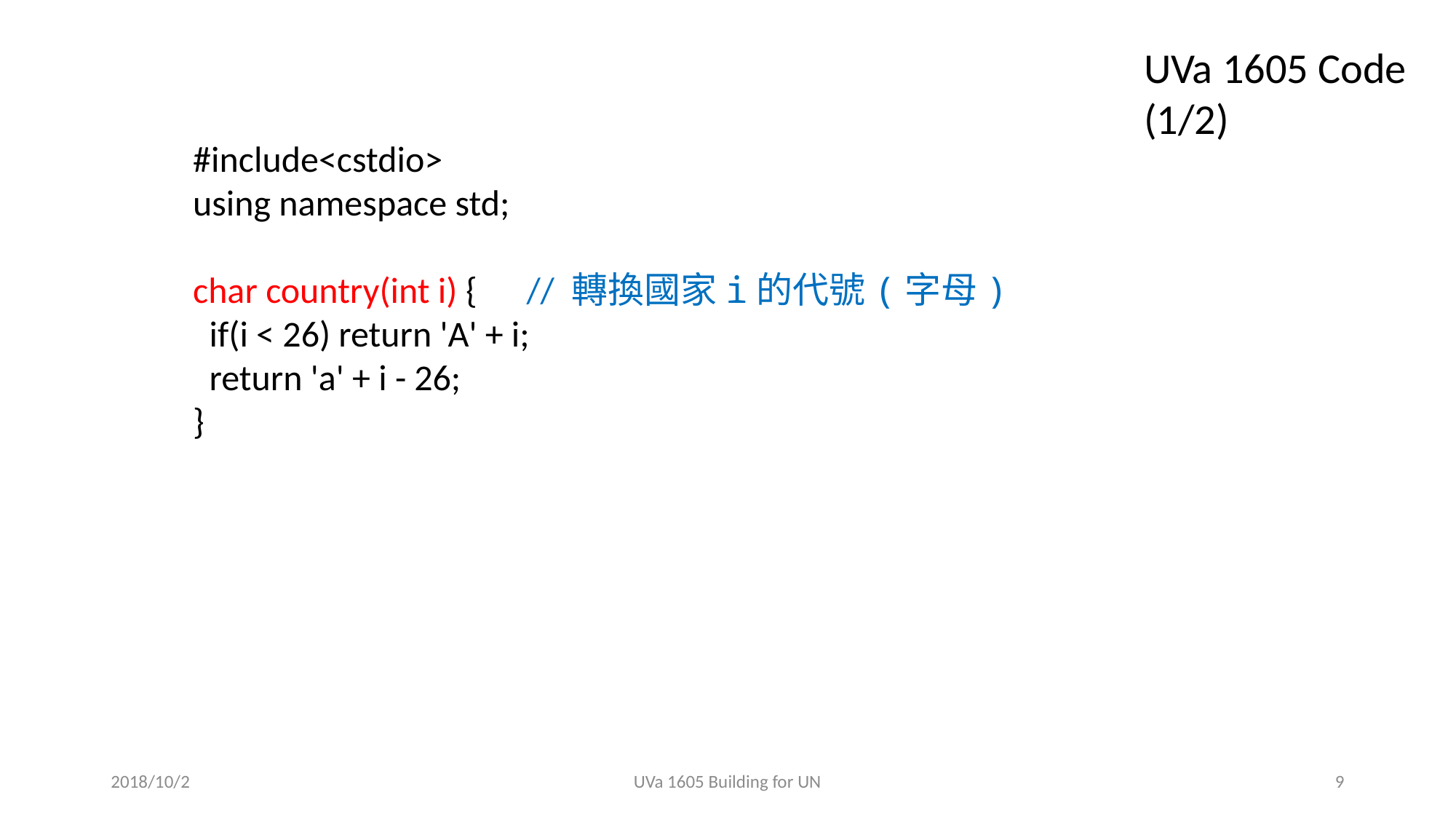

UVa 1605 Code (1/2)
#include<cstdio>
using namespace std;

char country(int i) {      // 轉換國家i的代號(字母)
  if(i < 26) return 'A' + i;
  return 'a' + i - 26;
}
2018/10/2
UVa 1605 Building for UN
9